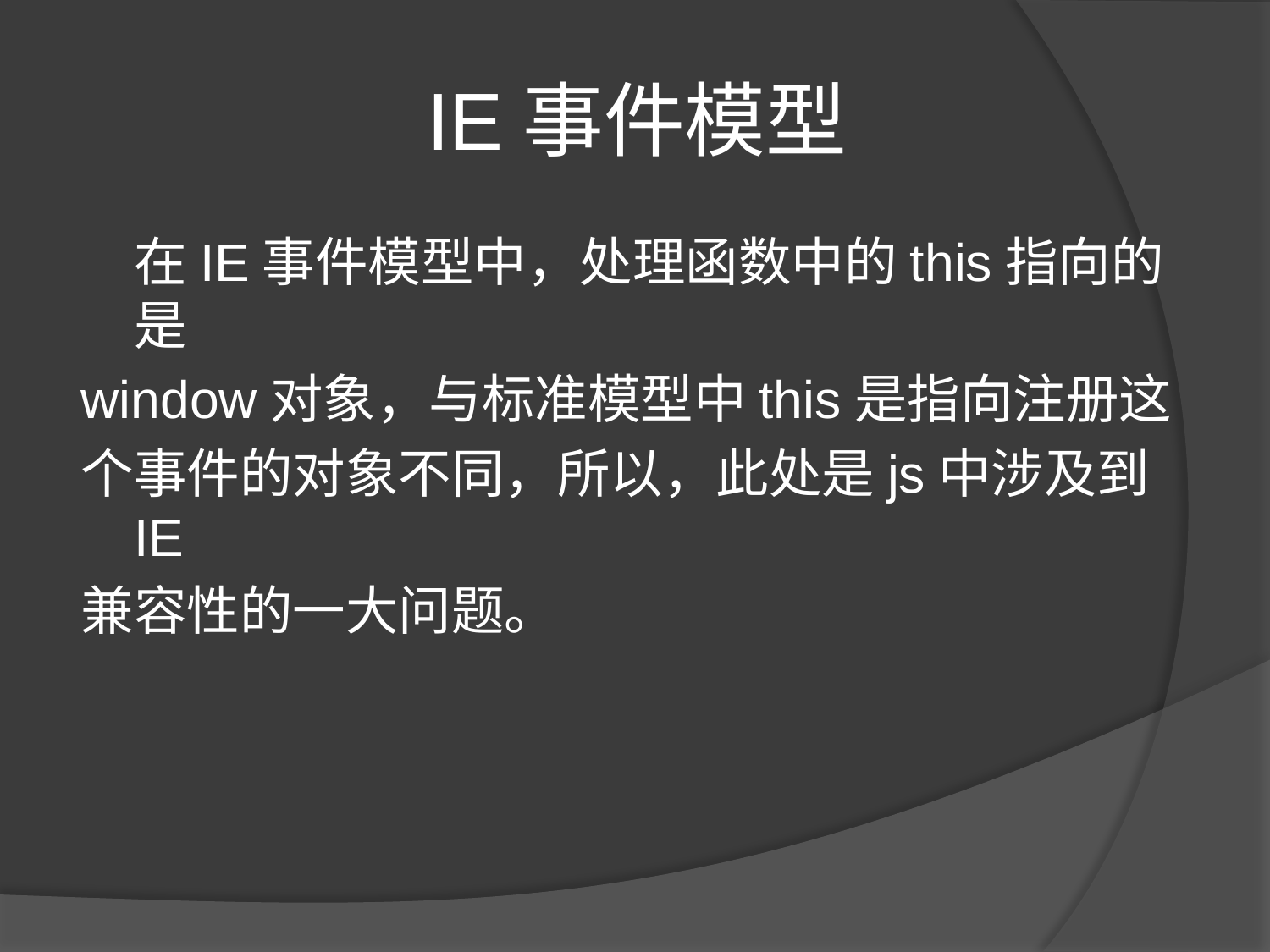

# IE事件模型
	在IE事件模型中，处理函数中的this指向的是
window对象，与标准模型中this是指向注册这
个事件的对象不同，所以，此处是js中涉及到IE
兼容性的一大问题。